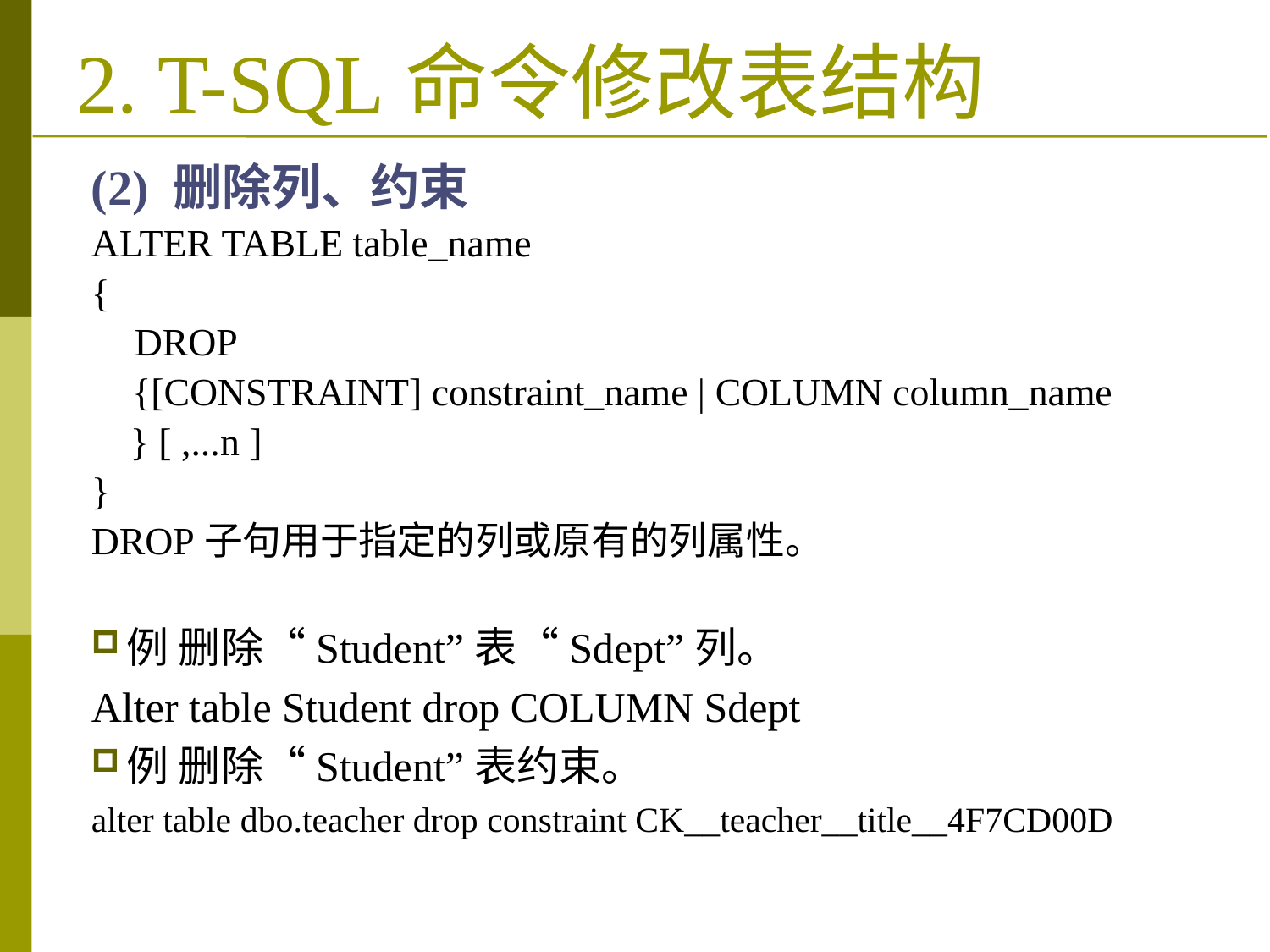

# 2. T-SQL命令修改表结构
(2) 删除列、约束
ALTER TABLE table_name
{
    DROP
    {[CONSTRAINT] constraint_name | COLUMN column_name
    } [ ,...n ]
}
DROP子句用于指定的列或原有的列属性。

例 删除“Student”表“Sdept”列。
Alter table Student drop COLUMN Sdept
例 删除“Student”表约束。
alter table dbo.teacher drop constraint CK__teacher__title__4F7CD00D